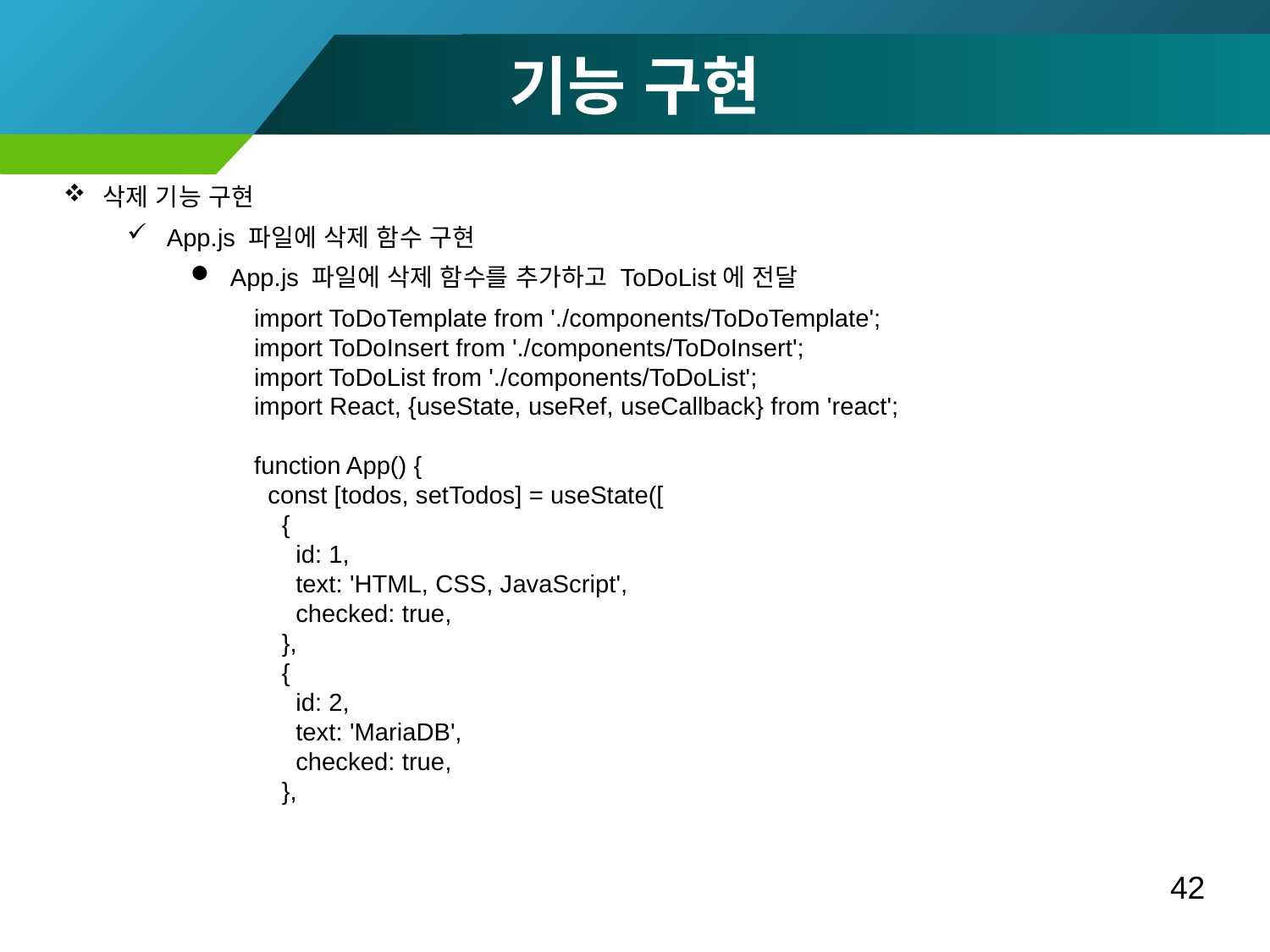

기능 구현
삭제 기능 구현
App.js 파일에 삭제 함수 구현
App.js 파일에 삭제 함수를 추가하고 ToDoList에 전달
import ToDoTemplate from './components/ToDoTemplate';
import ToDoInsert from './components/ToDoInsert';
import ToDoList from './components/ToDoList';
import React, {useState, useRef, useCallback} from 'react';

function App() {
  const [todos, setTodos] = useState([
    {
      id: 1,
      text: 'HTML, CSS, JavaScript',
      checked: true,
    },
    {
      id: 2,
      text: 'MariaDB',
      checked: true,
    },
42